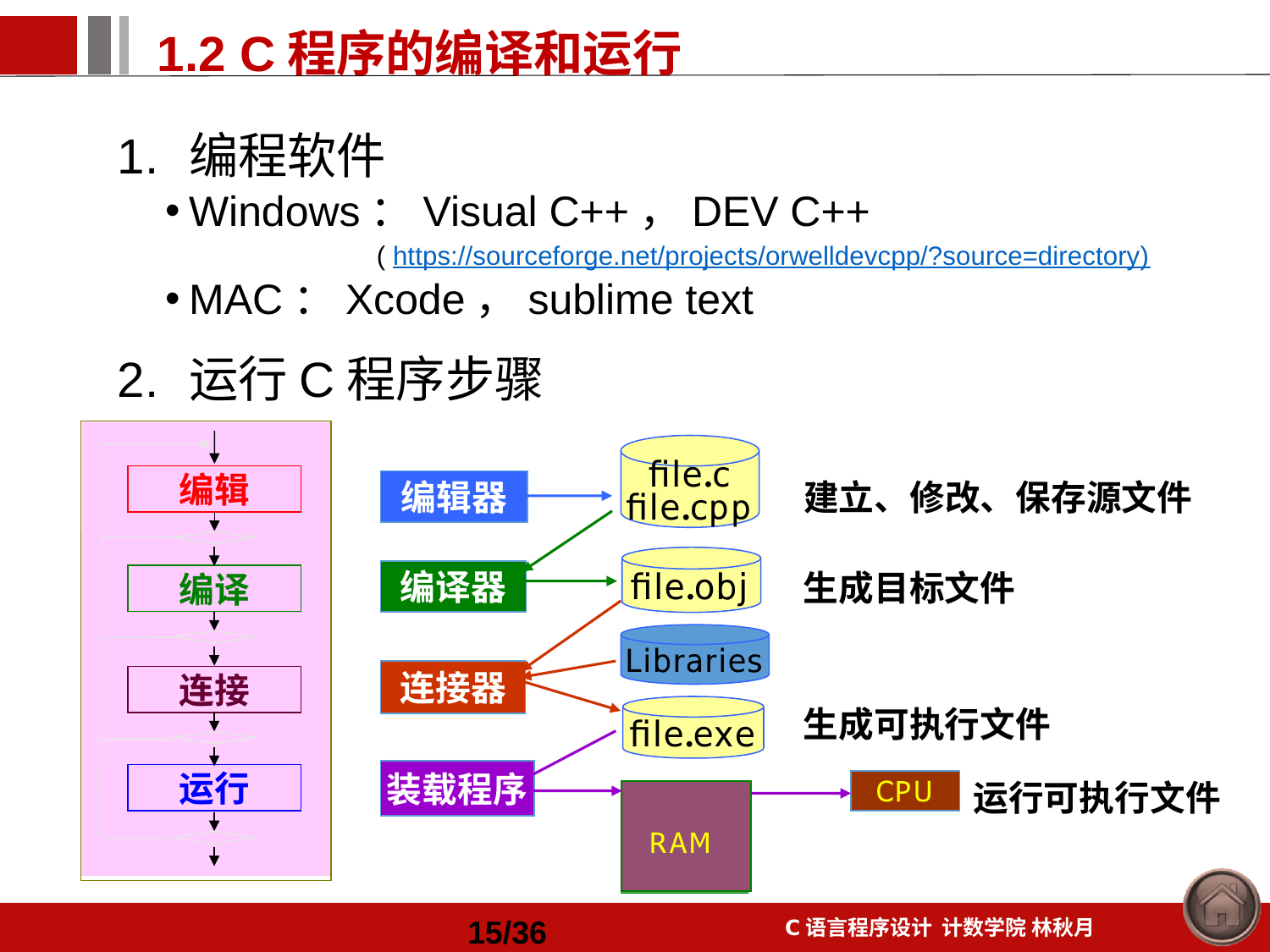

编程软件
Windows：Visual C++，DEV C++
	     ( https://sourceforge.net/projects/orwelldevcpp/?source=directory)
MAC：Xcode，sublime text
运行C程序步骤

编辑

编译

连接

运行

file.c
file.cpp
建立、修改、保存源文件
编辑器

file.obj
生成目标文件
编译器

Libraries

连接器

生成可执行文件
file.exe

装载程序
运行可执行文件
CPU

RAM

15